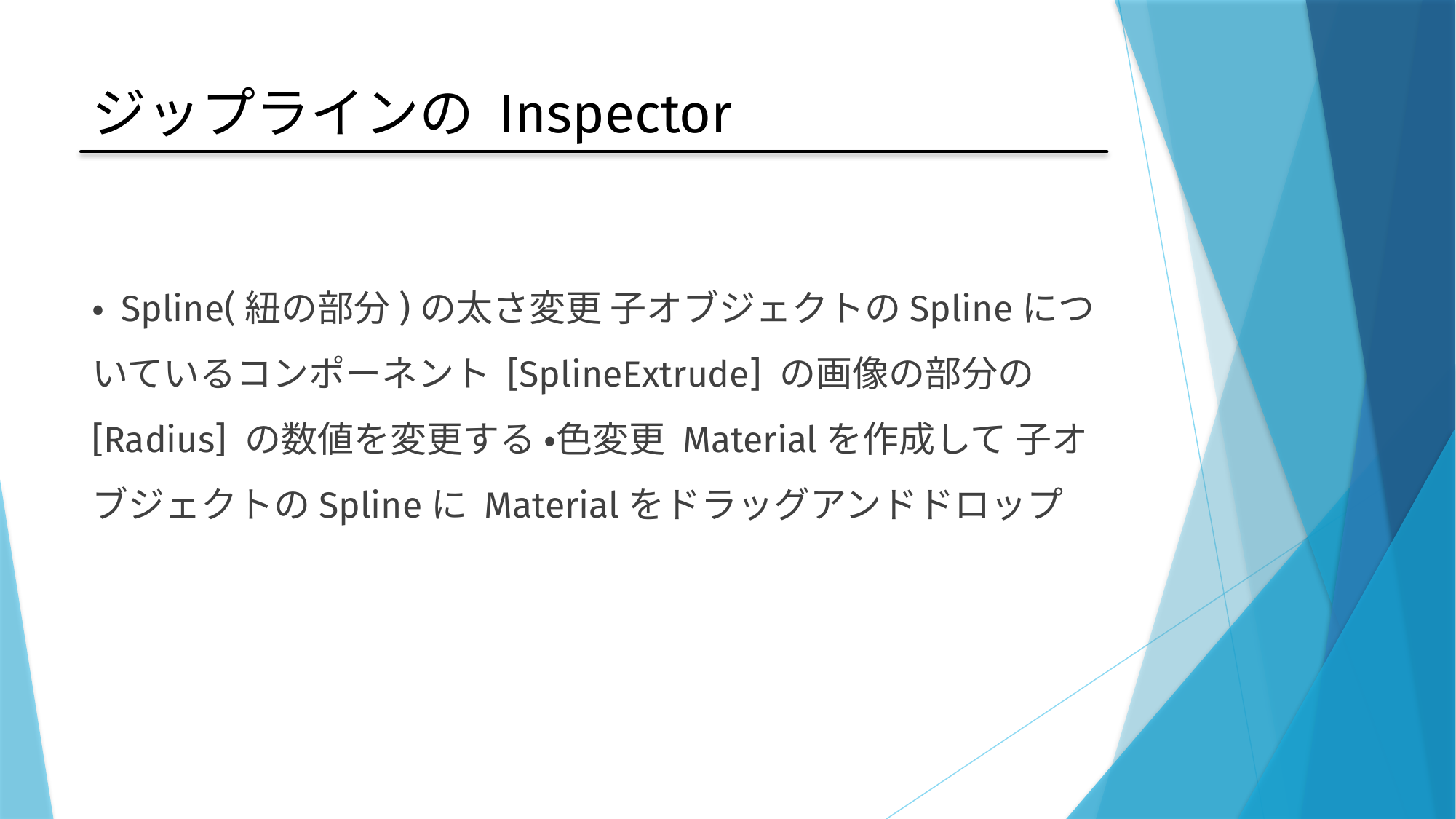

# ジップラインの Inspector
・ Spline(紐の部分)の太さ変更 子オブジェクトのSplineについているコンポーネント [SplineExtrude] の画像の部分の [Radius] の数値を変更する ・色変更 Materialを作成して 子オブジェクトのSplineに Materialをドラッグアンドドロップ